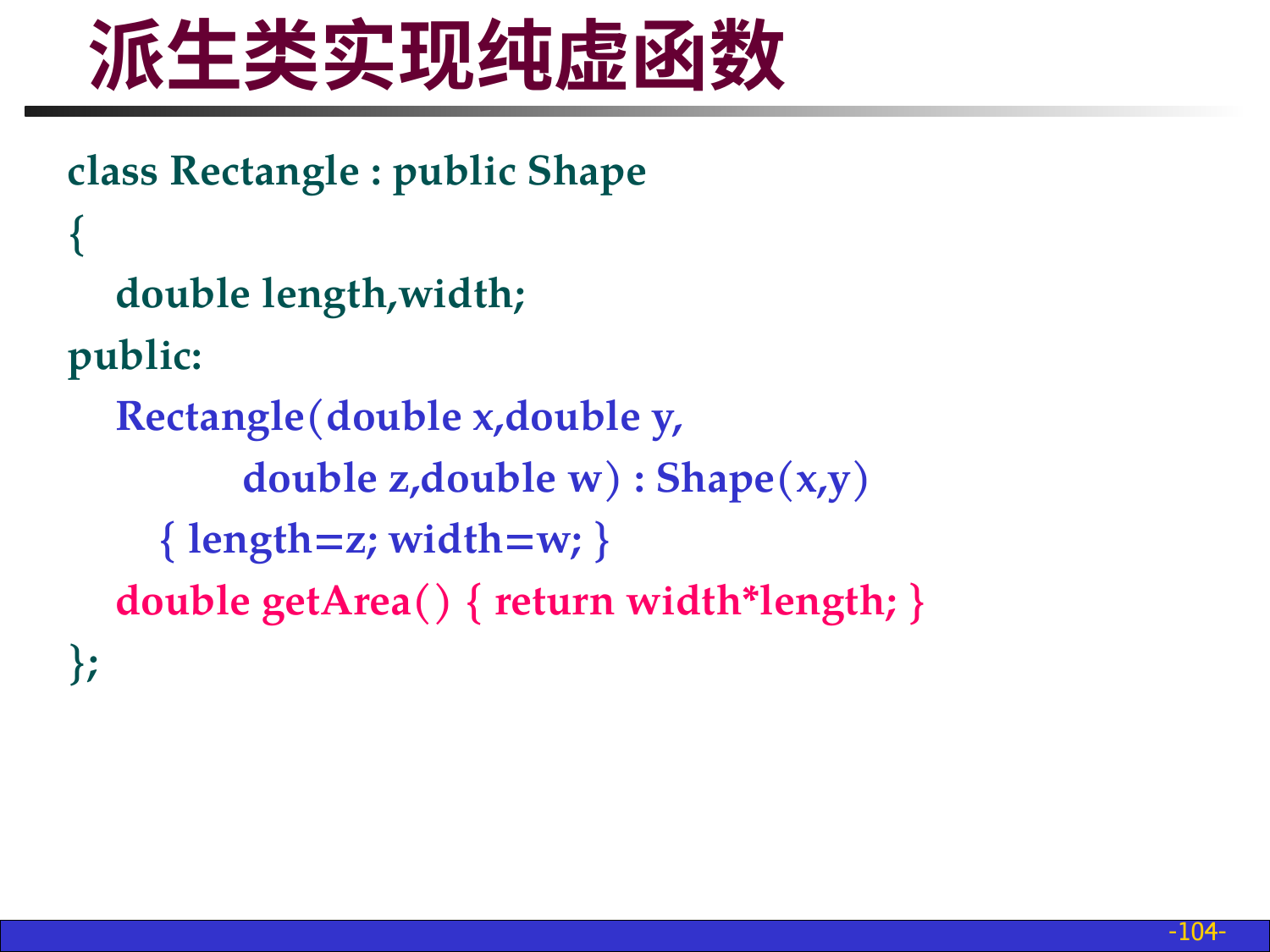

# 派生类实现纯虚函数
class Rectangle : public Shape
{
	double length,width;
public:
	Rectangle(double x,double y,
		double z,double w) : Shape(x,y)
	    { length=z; width=w; }
	double getArea() { return width*length; }
};
-104-